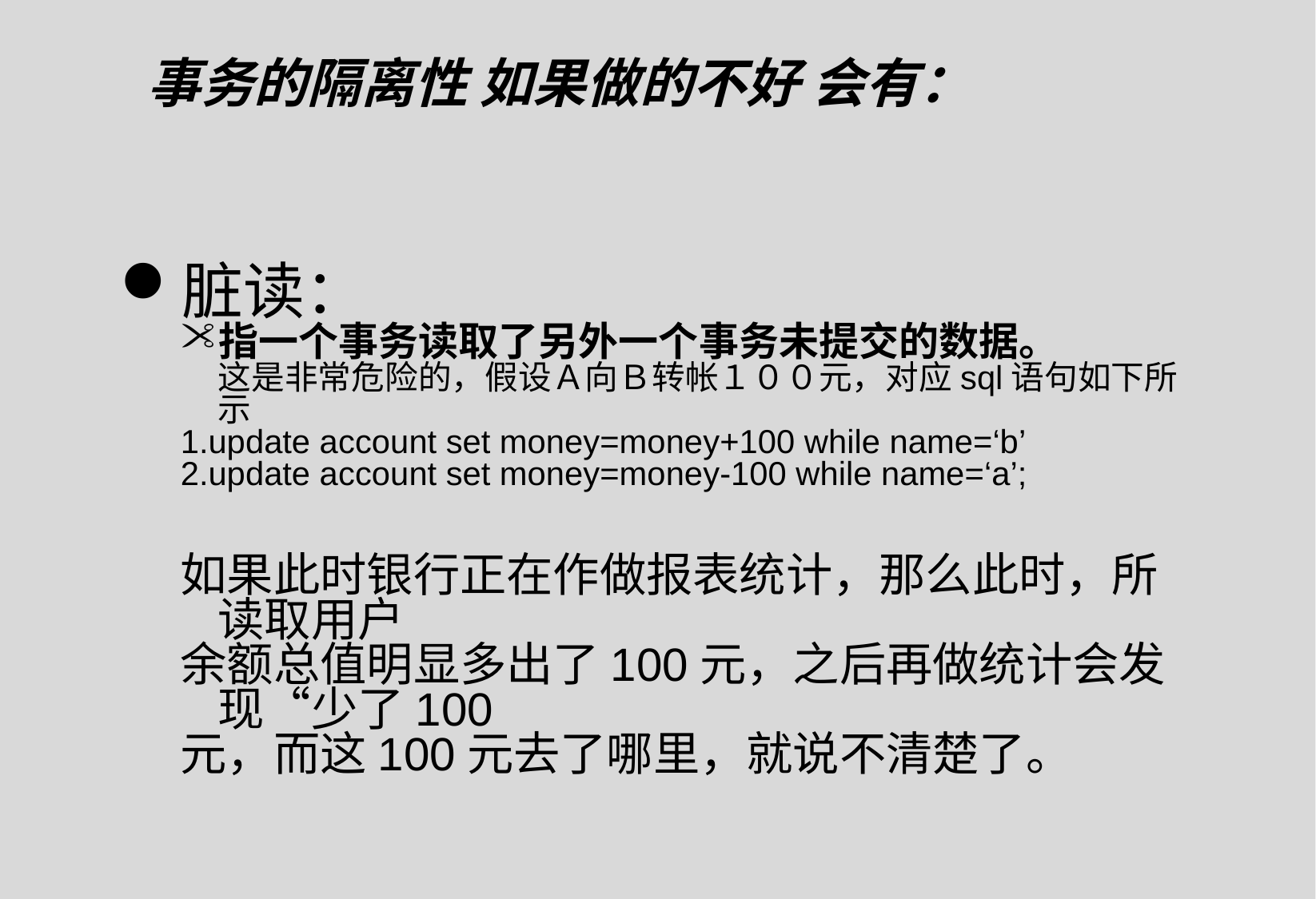

事务的隔离性 如果做的不好 会有：
脏读：
指一个事务读取了另外一个事务未提交的数据。
	这是非常危险的，假设Ａ向Ｂ转帐１００元，对应sql语句如下所示
1.update account set money=money+100 while name=‘b’
2.update account set money=money-100 while name=‘a’;

如果此时银行正在作做报表统计，那么此时，所读取用户
余额总值明显多出了100元，之后再做统计会发现“少了100
元，而这100元去了哪里，就说不清楚了。